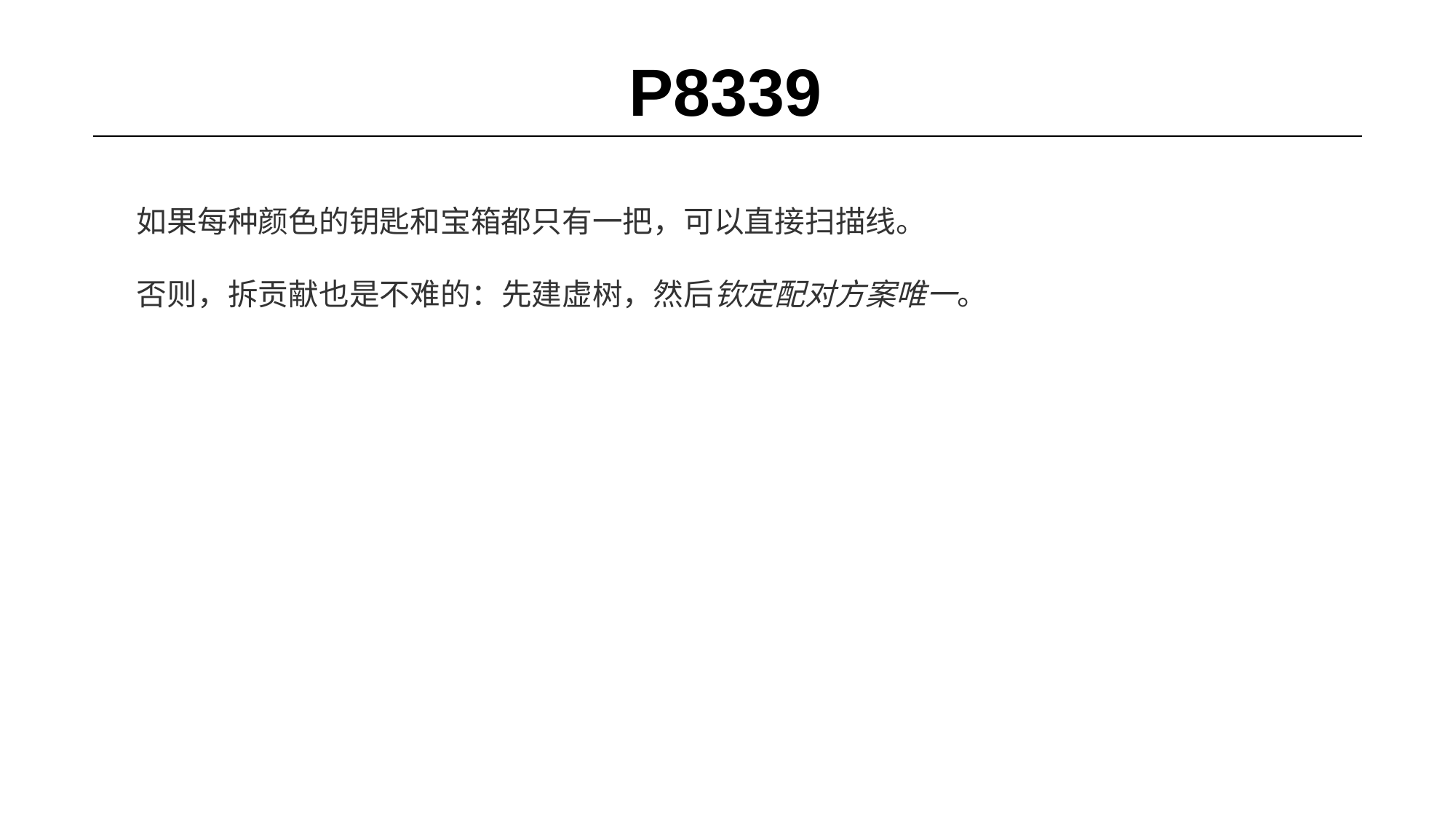

# P8339
如果每种颜色的钥匙和宝箱都只有一把，可以直接扫描线。

否则，拆贡献也是不难的：先建虚树，然后钦定配对方案唯一。